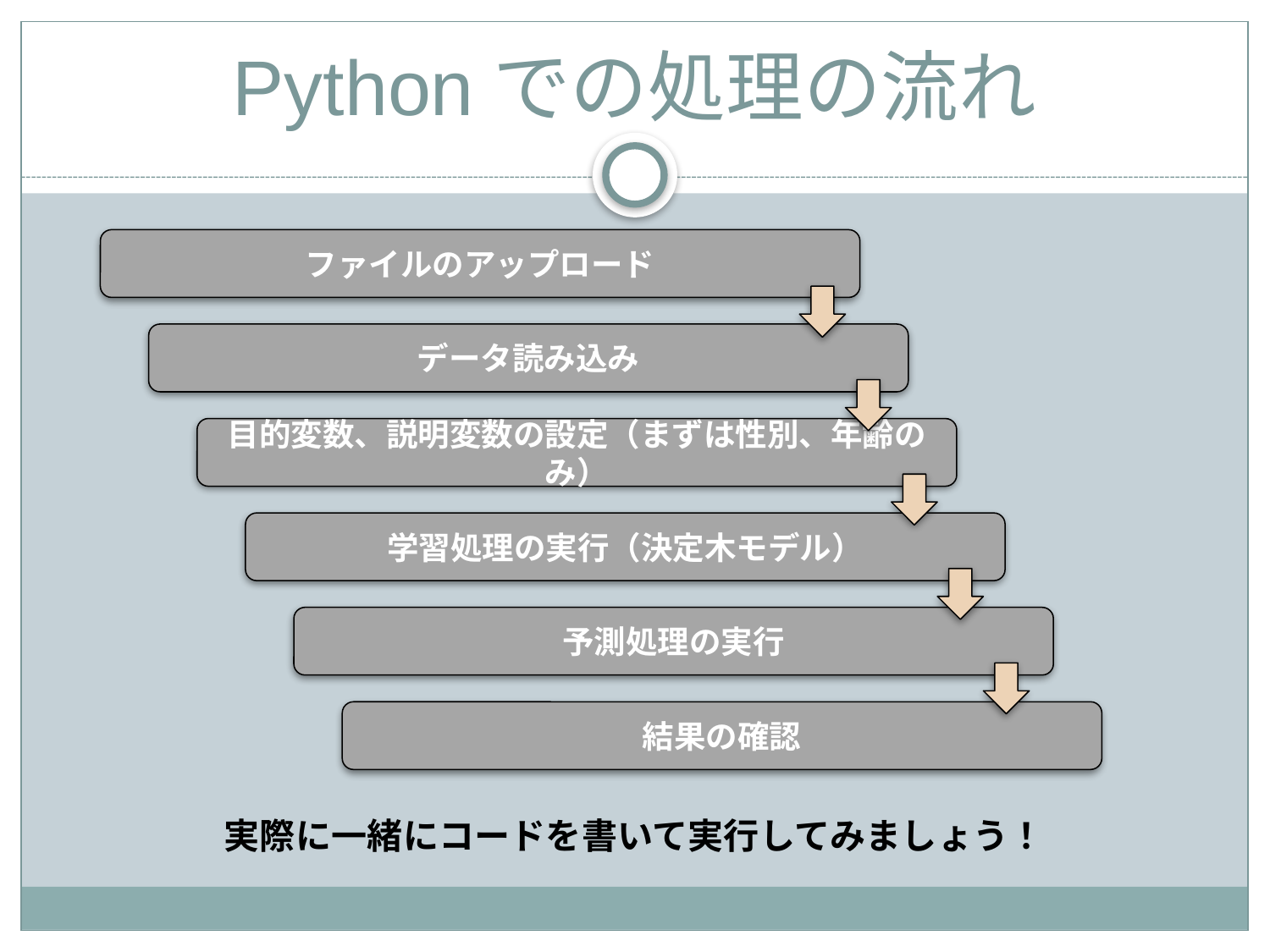

# Pythonでの処理の流れ
ファイルのアップロード

データ読み込み

目的変数、説明変数の設定（まずは性別、年齢のみ）

学習処理の実行（決定木モデル）

予測処理の実行

結果の確認
実際に一緒にコードを書いて実行してみましょう！